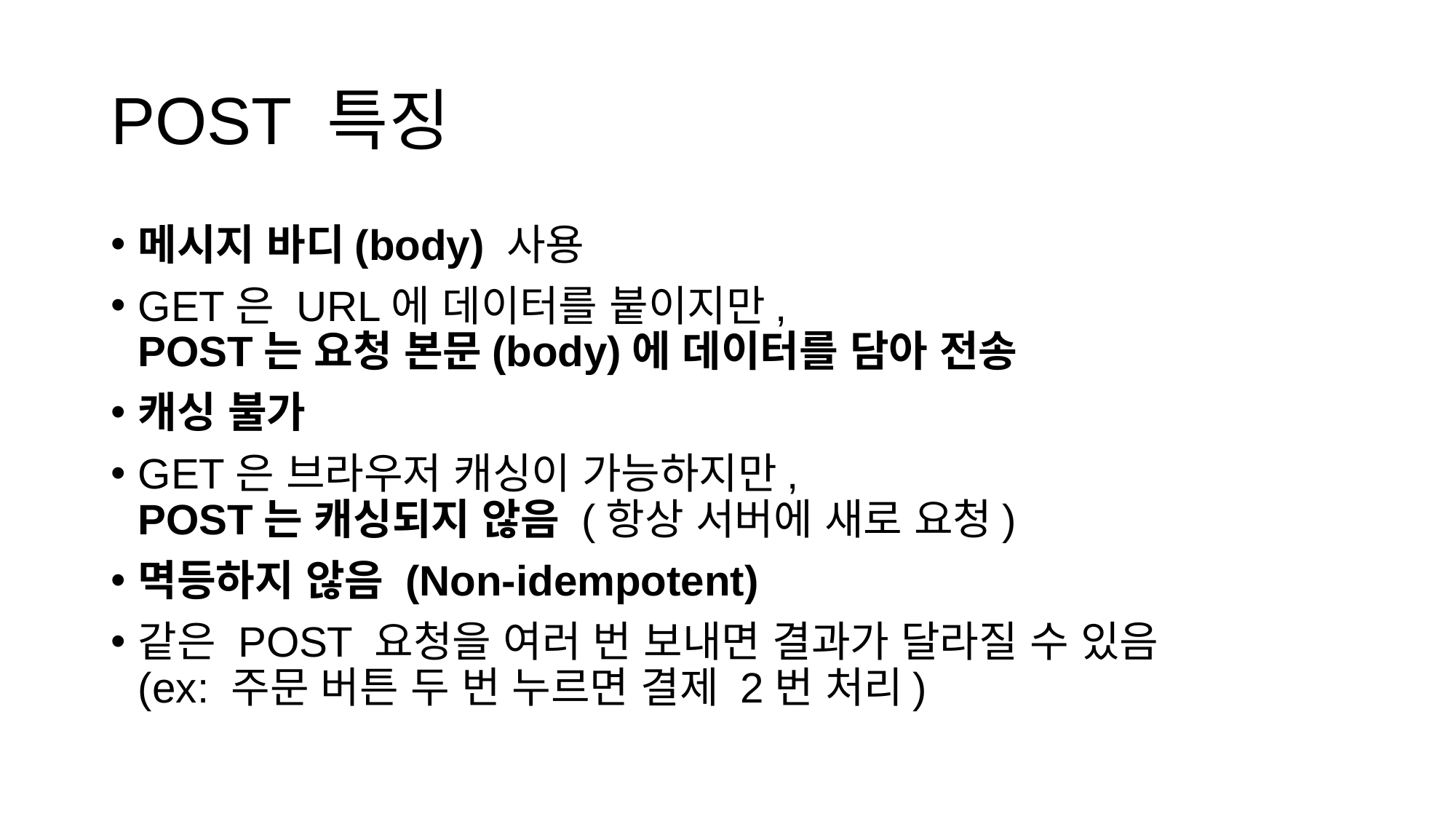

# POST 특징
메시지 바디(body) 사용
GET은 URL에 데이터를 붙이지만,
POST는 요청 본문(body)에 데이터를 담아 전송
캐싱 불가
GET은 브라우저 캐싱이 가능하지만,
POST는 캐싱되지 않음 (항상 서버에 새로 요청)
멱등하지 않음 (Non-idempotent)
같은 POST 요청을 여러 번 보내면 결과가 달라질 수 있음
(ex: 주문 버튼 두 번 누르면 결제 2번 처리)